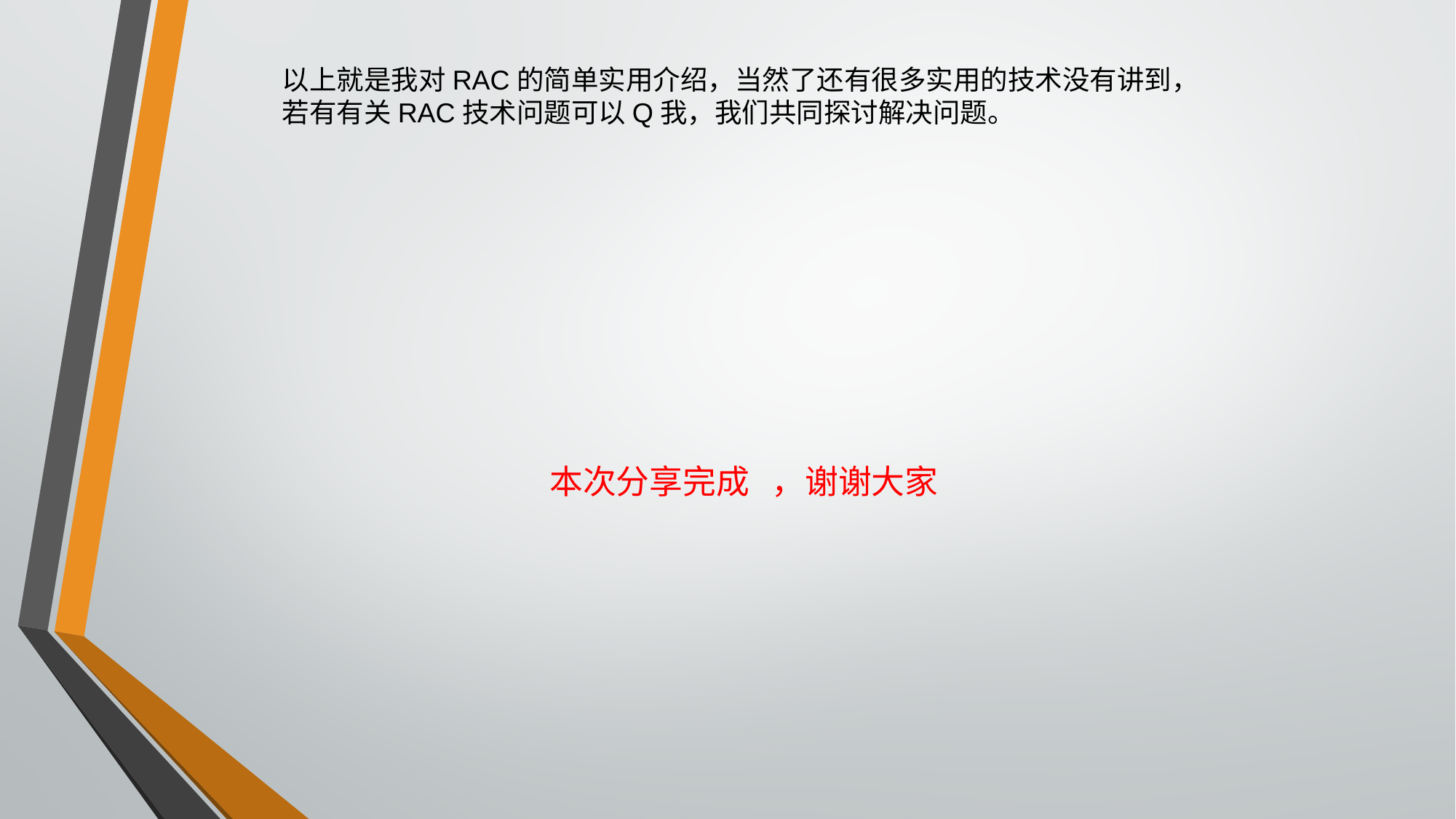

以上就是我对RAC的简单实用介绍，当然了还有很多实用的技术没有讲到，
若有有关RAC技术问题可以Q我，我们共同探讨解决问题。
本次分享完成   ，谢谢大家